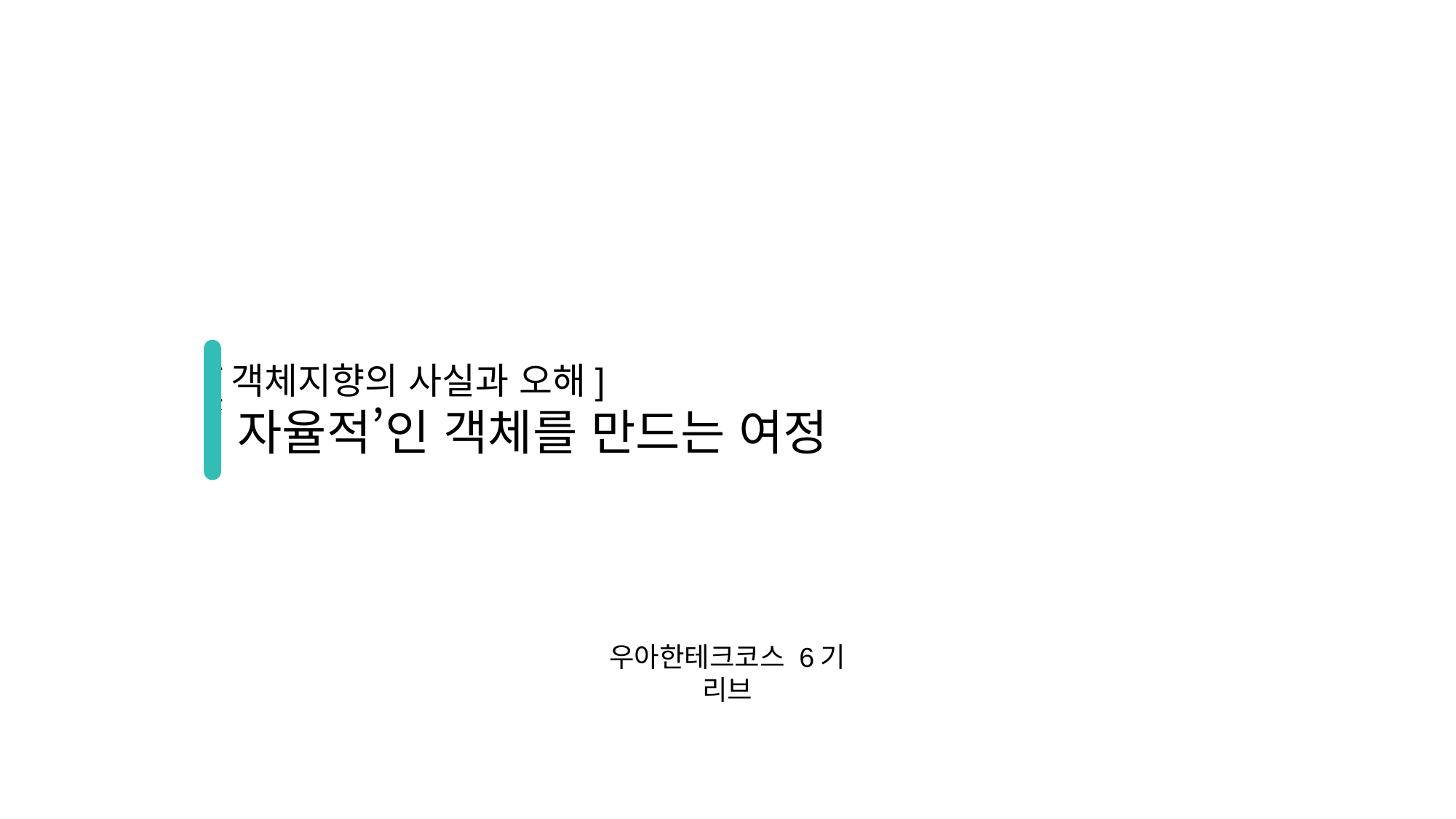

[객체지향의 사실과 오해]
‘자율적’인 객체를 만드는 여정

우아한테크코스 6기
리브